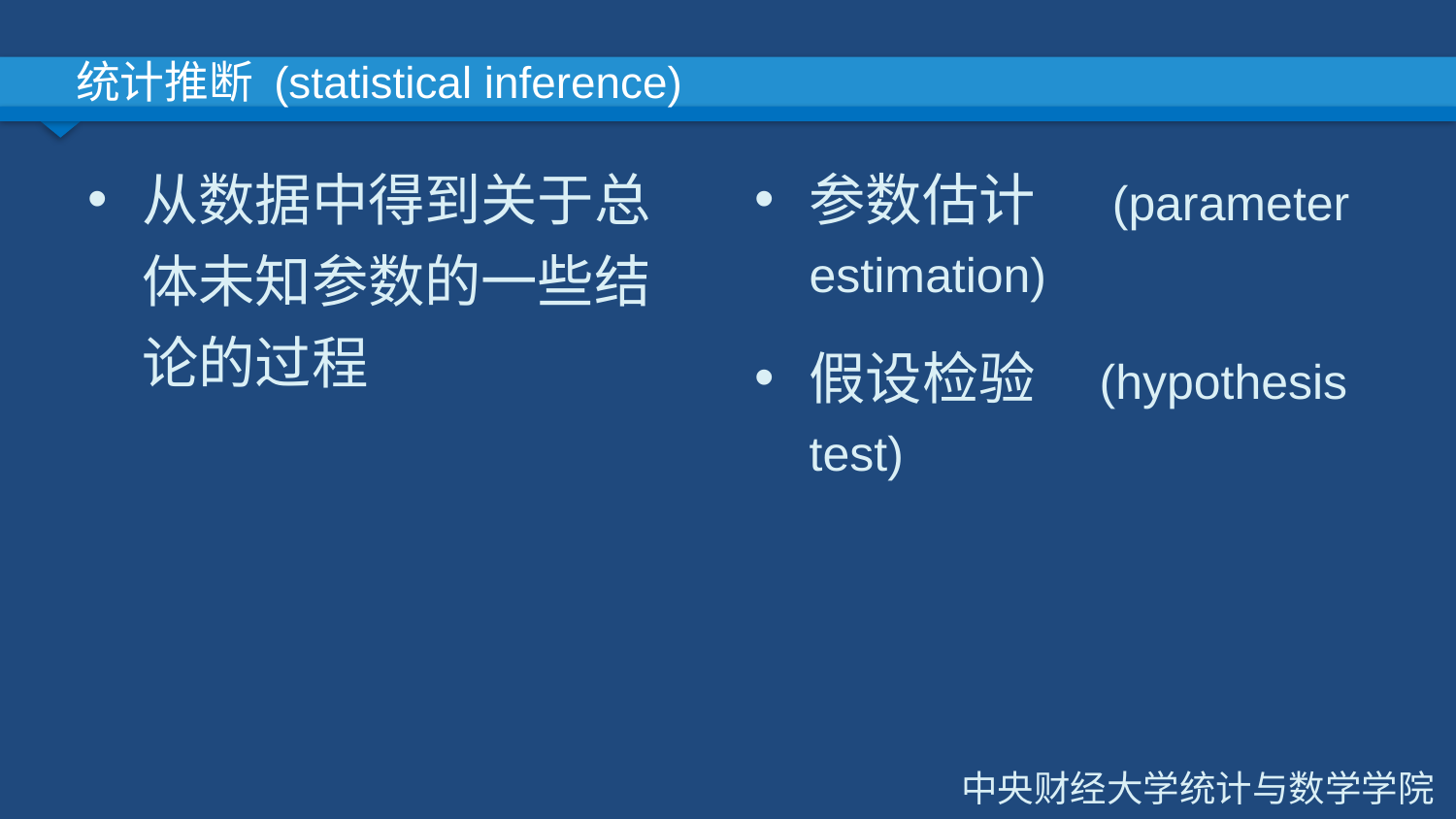

# 统计推断 (statistical inference)
从数据中得到关于总体未知参数的一些结论的过程
参数估计     (parameter estimation)
假设检验    (hypothesis test)